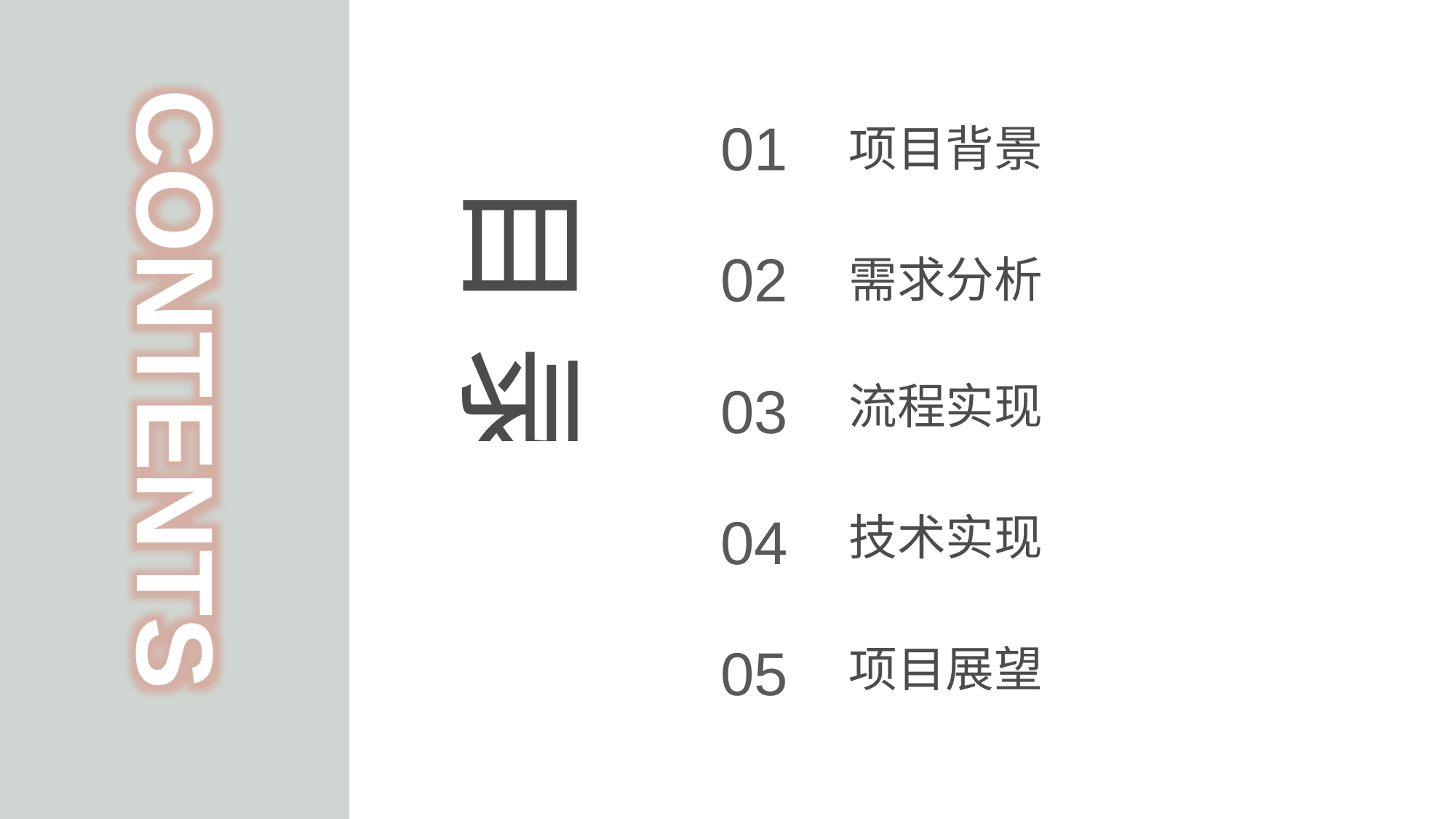

CONTENTS
01
项目背景
目录
02
需求分析
03
流程实现
04
技术实现
05
项目展望